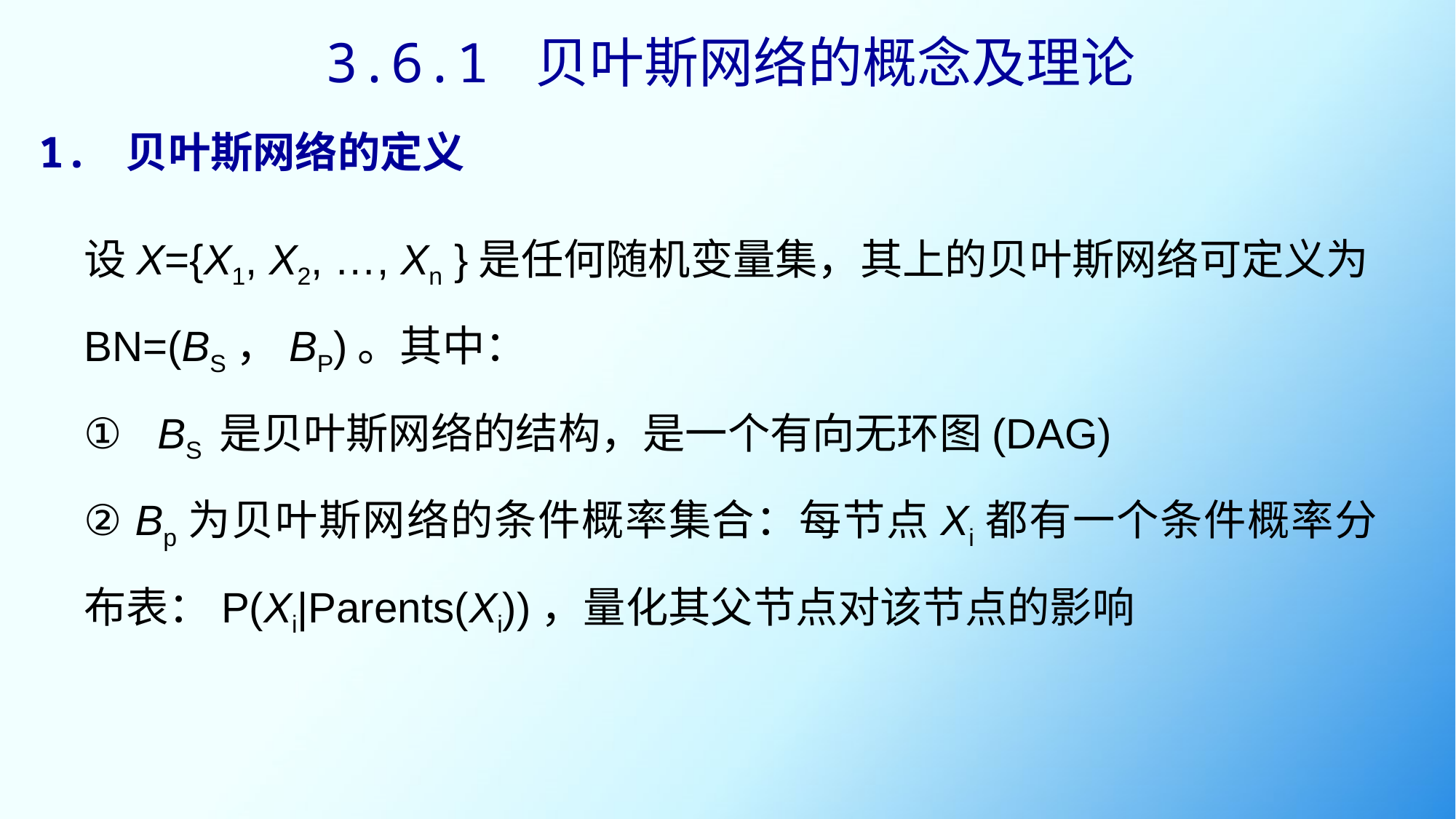

3.6.1 贝叶斯网络的概念及理论
1. 贝叶斯网络的定义
设X={X1, X2, …, Xn }是任何随机变量集，其上的贝叶斯网络可定义为BN=(BS，BP)。其中：
①   BS 是贝叶斯网络的结构，是一个有向无环图(DAG)
② Bp为贝叶斯网络的条件概率集合：每节点Xi都有一个条件概率分布表：P(Xi|Parents(Xi))，量化其父节点对该节点的影响